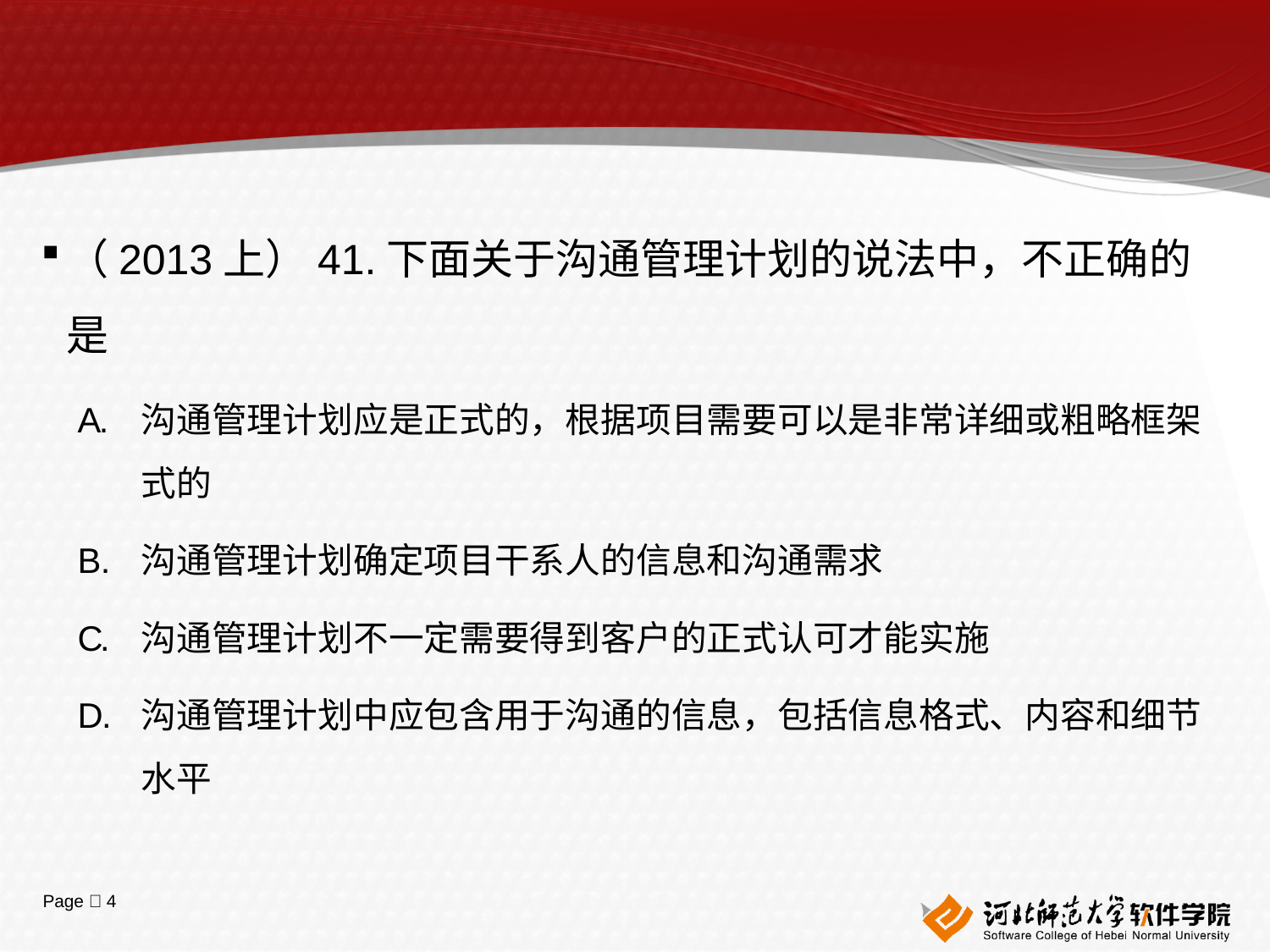

#
（2013上）41.下面关于沟通管理计划的说法中，不正确的是
沟通管理计划应是正式的，根据项目需要可以是非常详细或粗略框架式的
沟通管理计划确定项目干系人的信息和沟通需求
沟通管理计划不一定需要得到客户的正式认可才能实施
沟通管理计划中应包含用于沟通的信息，包括信息格式、内容和细节水平